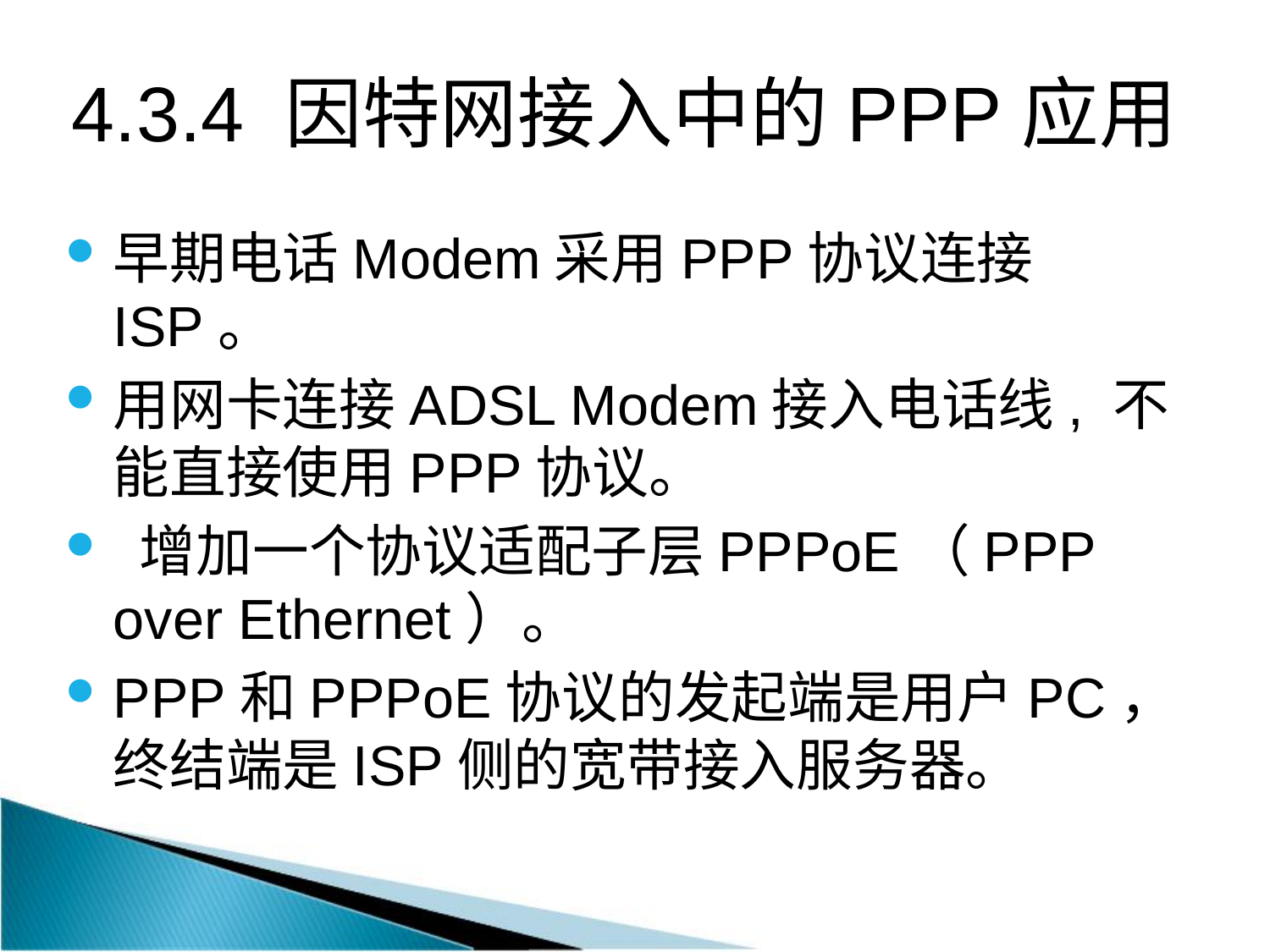

# 4.3.4 因特网接入中的PPP应用
早期电话Modem采用PPP协议连接ISP。
用网卡连接ADSL Modem接入电话线, 不能直接使用PPP协议。
 增加一个协议适配子层PPPoE（PPP over Ethernet）。
PPP和PPPoE协议的发起端是用户PC，终结端是ISP侧的宽带接入服务器。